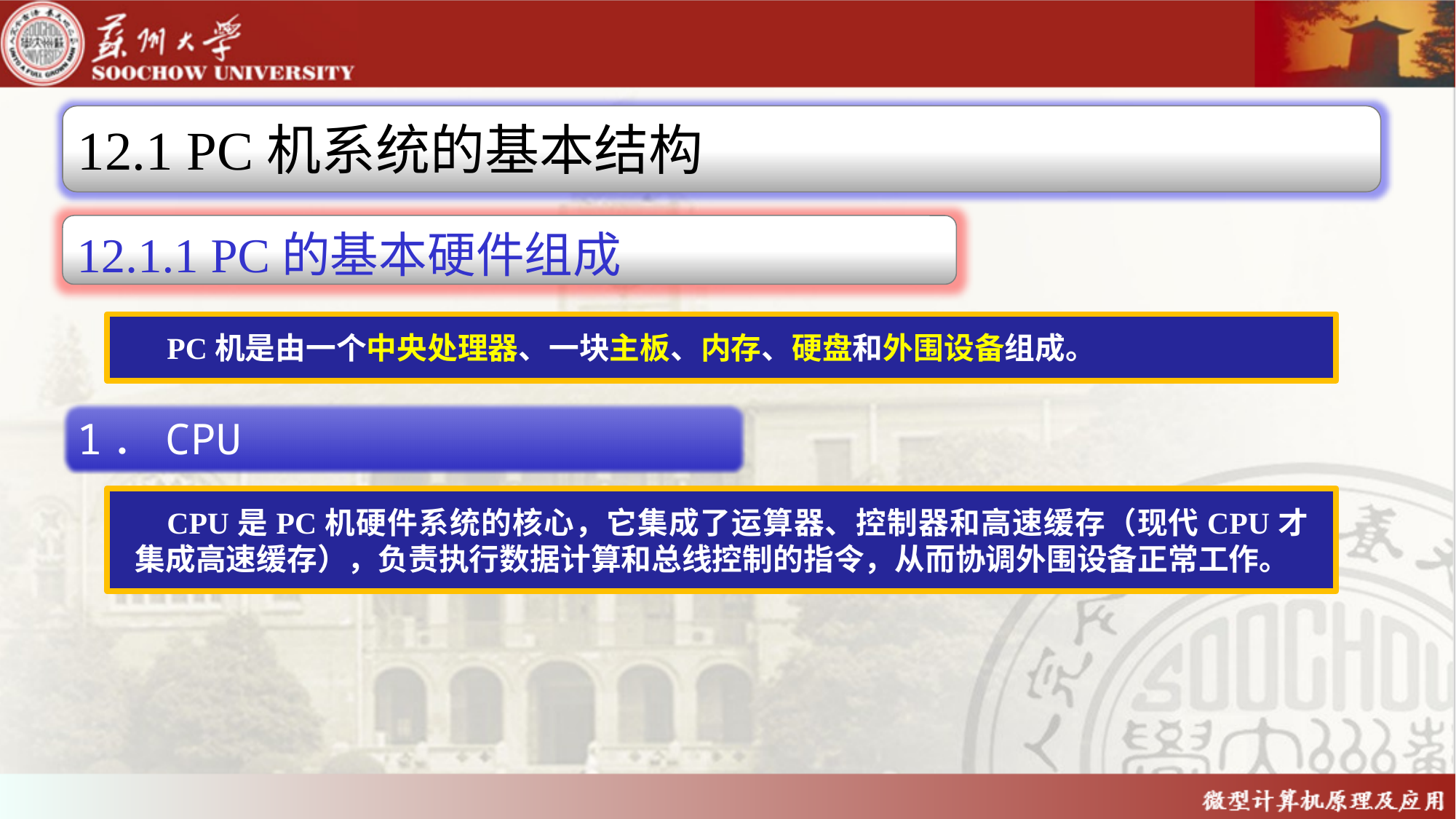

12.1 PC机系统的基本结构
12.1.1 PC的基本硬件组成
PC机是由一个中央处理器、一块主板、内存、硬盘和外围设备组成。
1．CPU
CPU是PC机硬件系统的核心，它集成了运算器、控制器和高速缓存（现代CPU才集成高速缓存），负责执行数据计算和总线控制的指令，从而协调外围设备正常工作。